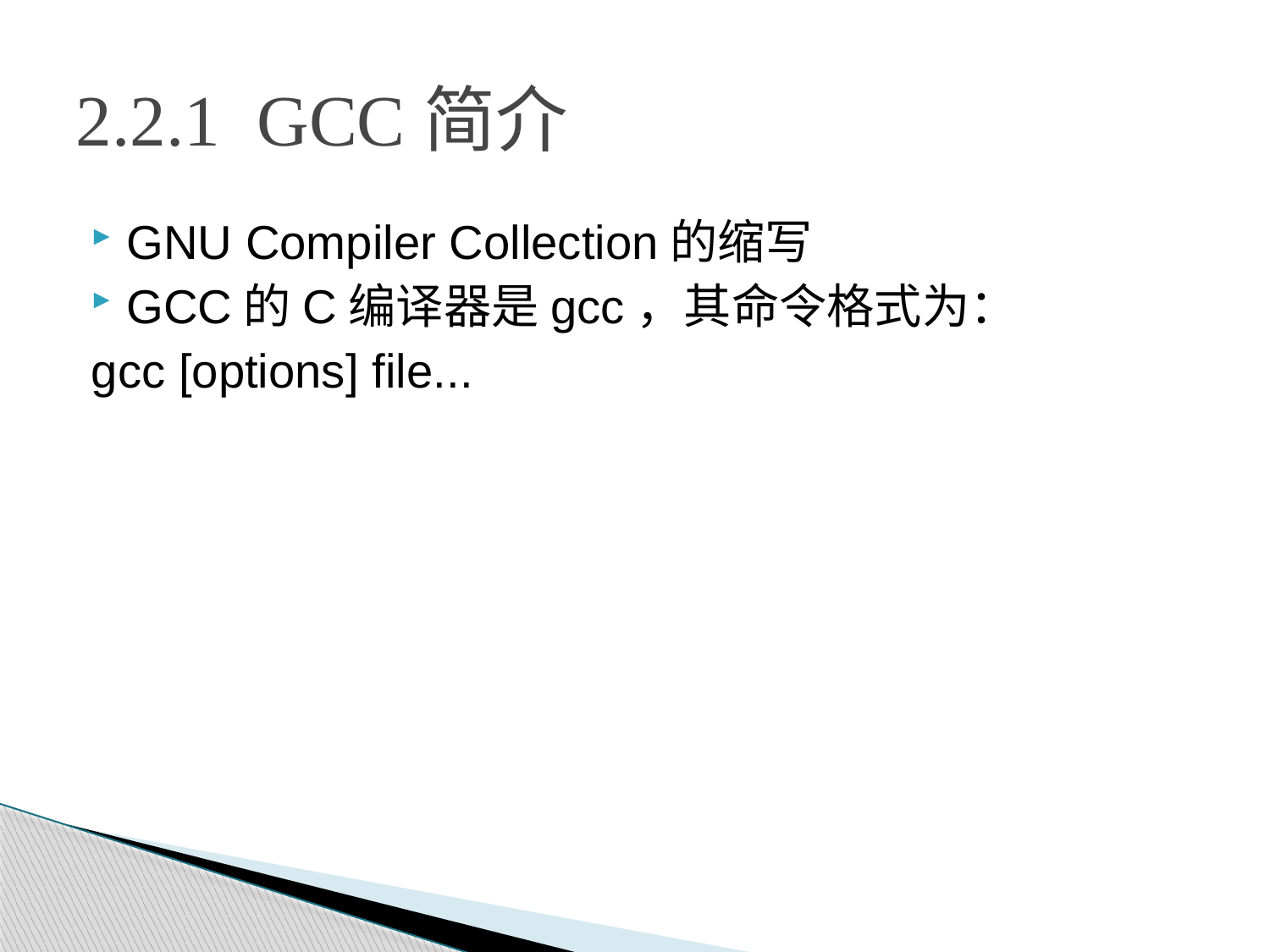

# 2.2.1  GCC简介
GNU Compiler Collection的缩写
GCC的C编译器是gcc，其命令格式为：
gcc [options] file...